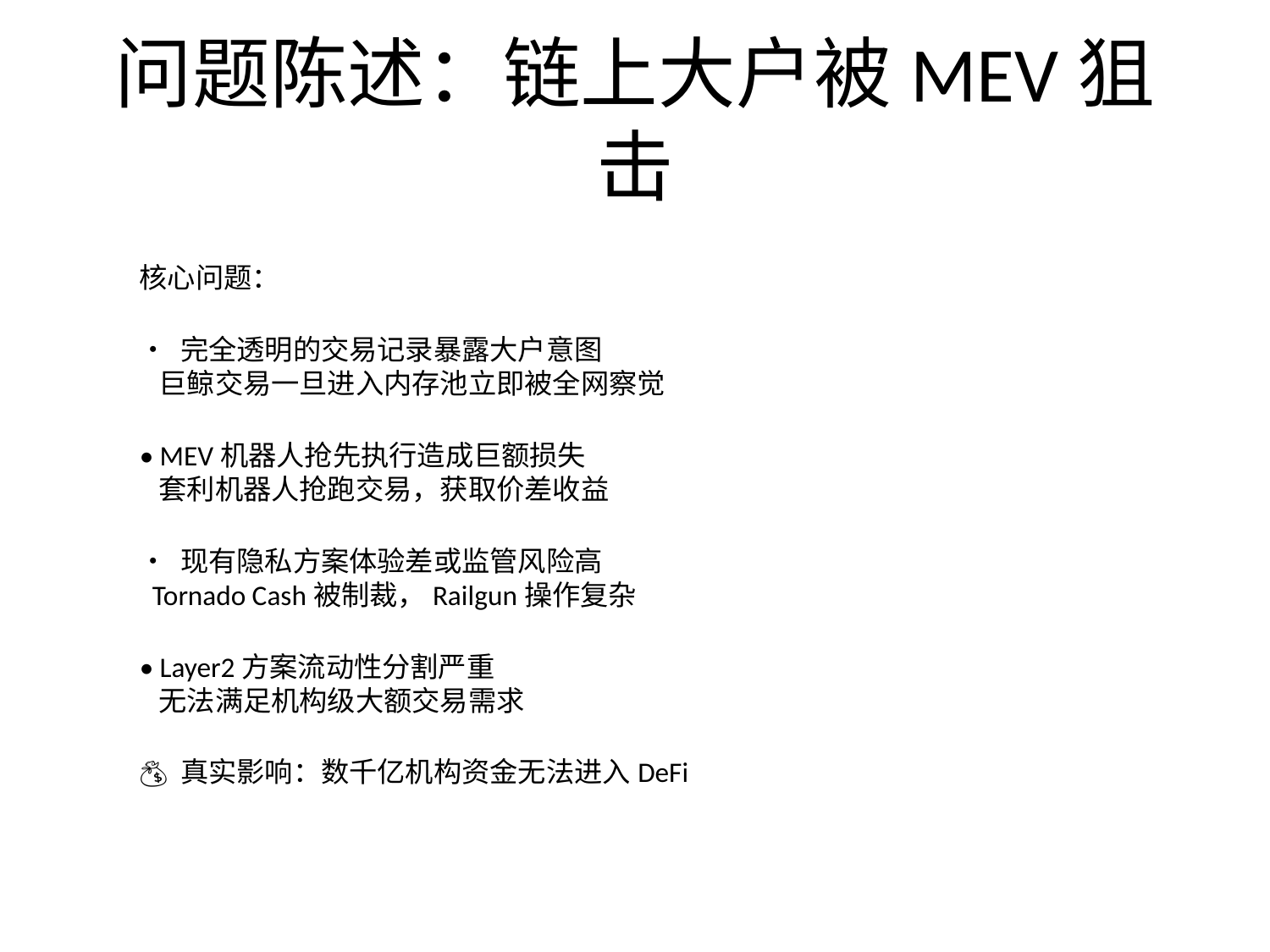

# 问题陈述：链上大户被MEV狙击

核心问题：

• 完全透明的交易记录暴露大户意图
  巨鲸交易一旦进入内存池立即被全网察觉

• MEV机器人抢先执行造成巨额损失
  套利机器人抢跑交易，获取价差收益

• 现有隐私方案体验差或监管风险高
  Tornado Cash被制裁，Railgun操作复杂

• Layer2方案流动性分割严重
  无法满足机构级大额交易需求

💰 真实影响：数千亿机构资金无法进入DeFi